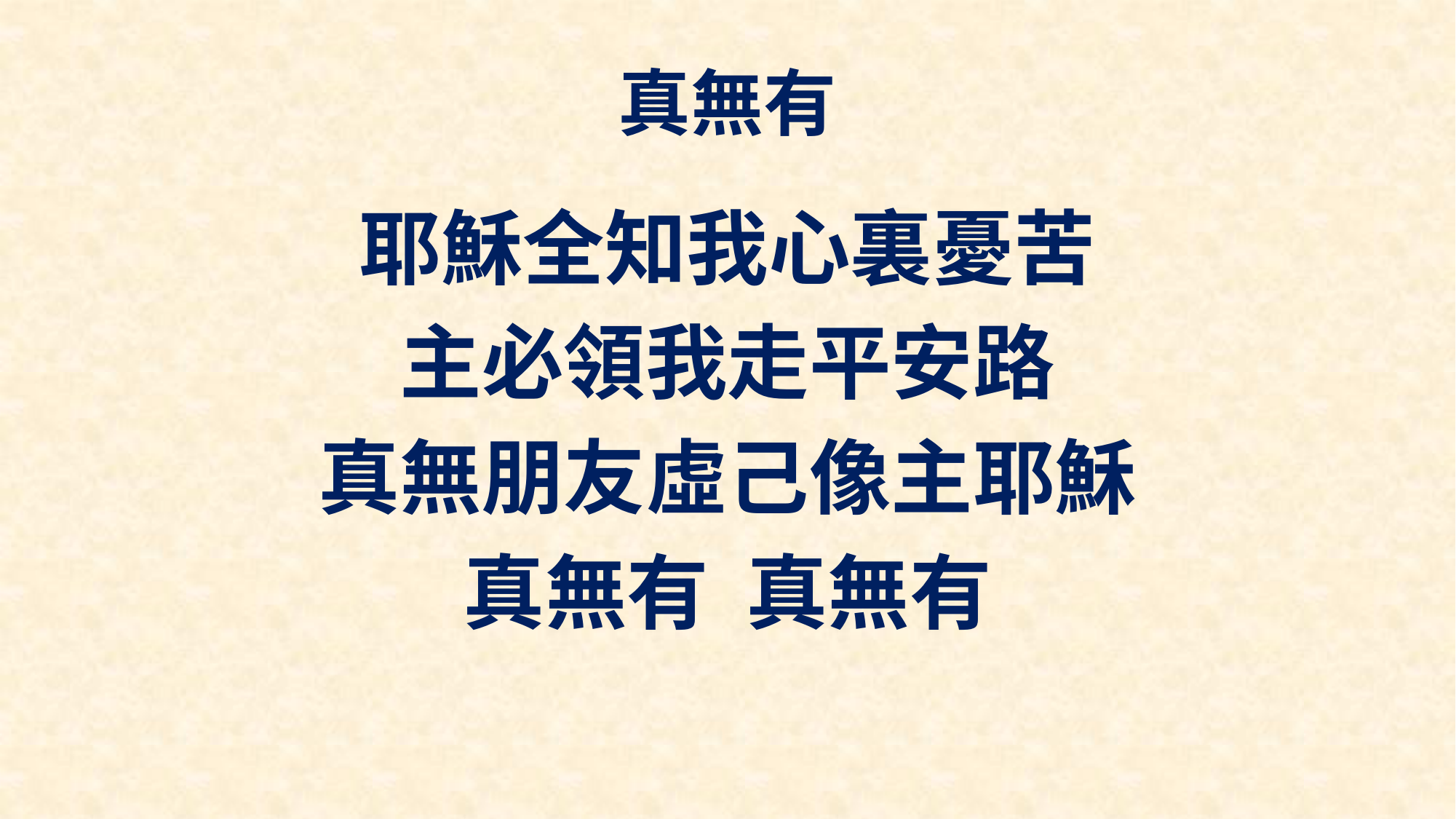

# 真無有
耶穌全知我心裏憂苦
主必領我走平安路
真無朋友虛己像主耶穌
真無有  真無有